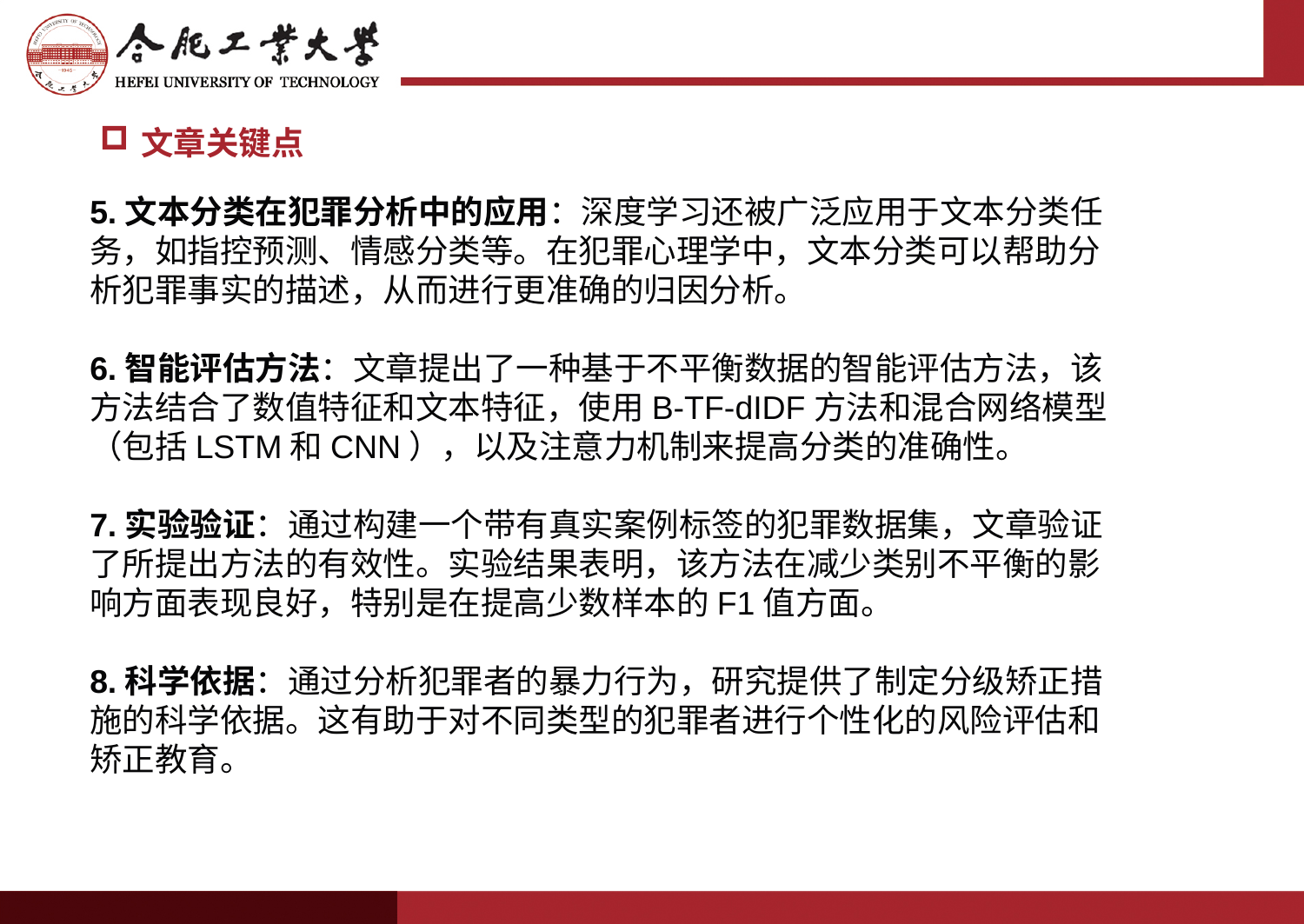

文章关键点
5.文本分类在犯罪分析中的应用：深度学习还被广泛应用于文本分类任务，如指控预测、情感分类等。在犯罪心理学中，文本分类可以帮助分析犯罪事实的描述，从而进行更准确的归因分析。

6.智能评估方法：文章提出了一种基于不平衡数据的智能评估方法，该方法结合了数值特征和文本特征，使用B-TF-dIDF方法和混合网络模型（包括LSTM和CNN），以及注意力机制来提高分类的准确性。

7.实验验证：通过构建一个带有真实案例标签的犯罪数据集，文章验证了所提出方法的有效性。实验结果表明，该方法在减少类别不平衡的影响方面表现良好，特别是在提高少数样本的F1值方面。

8.科学依据：通过分析犯罪者的暴力行为，研究提供了制定分级矫正措施的科学依据。这有助于对不同类型的犯罪者进行个性化的风险评估和矫正教育。